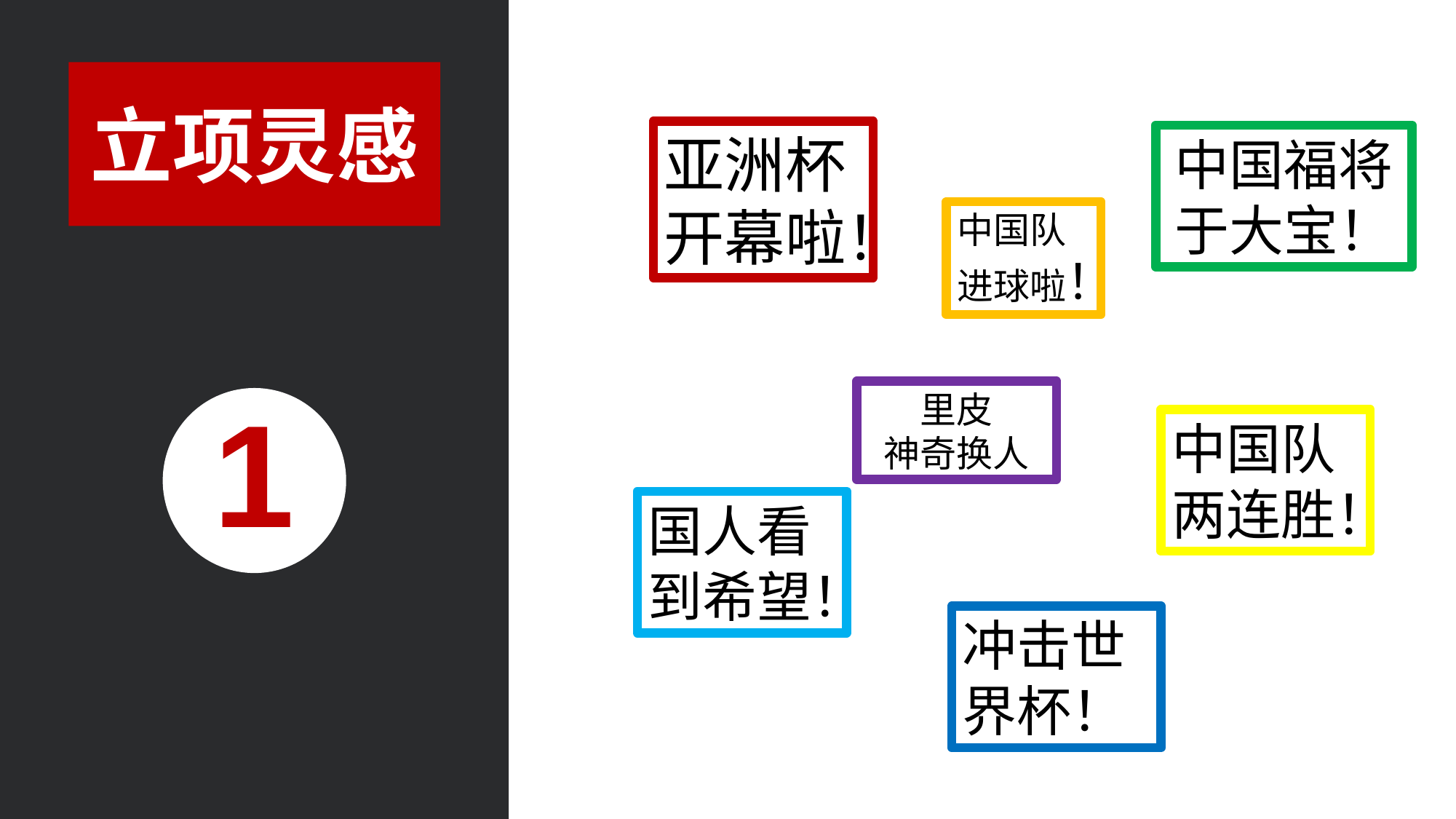

立项灵感
亚洲杯
开幕啦！
中国福将
于大宝！
中国队
进球啦！
里皮
神奇换人
1
中国队两连胜！
国人看到希望！
冲击世界杯！